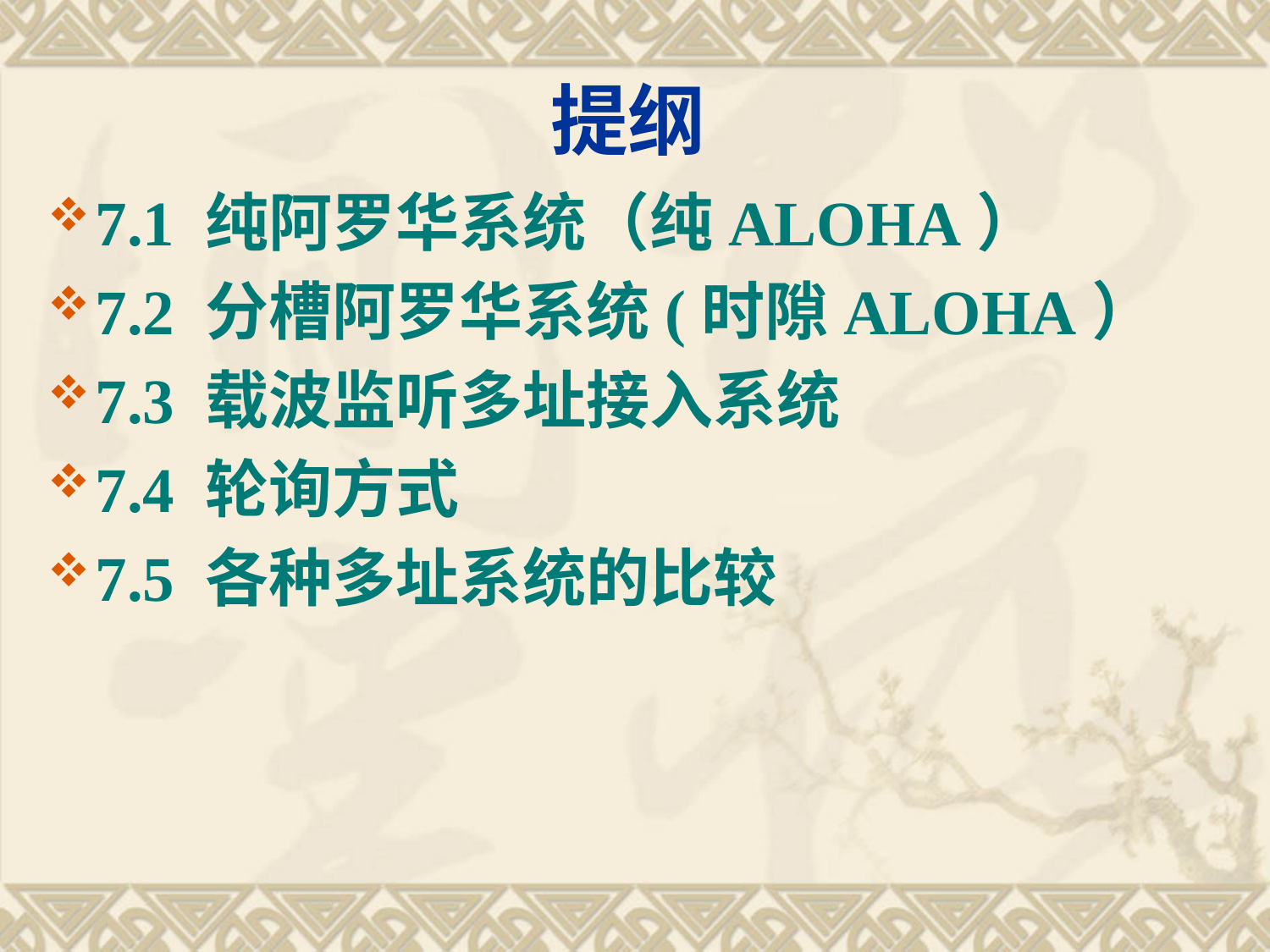

# 提纲
7.1 纯阿罗华系统（纯ALOHA）
7.2 分槽阿罗华系统(时隙ALOHA）
7.3 载波监听多址接入系统
7.4 轮询方式
7.5 各种多址系统的比较